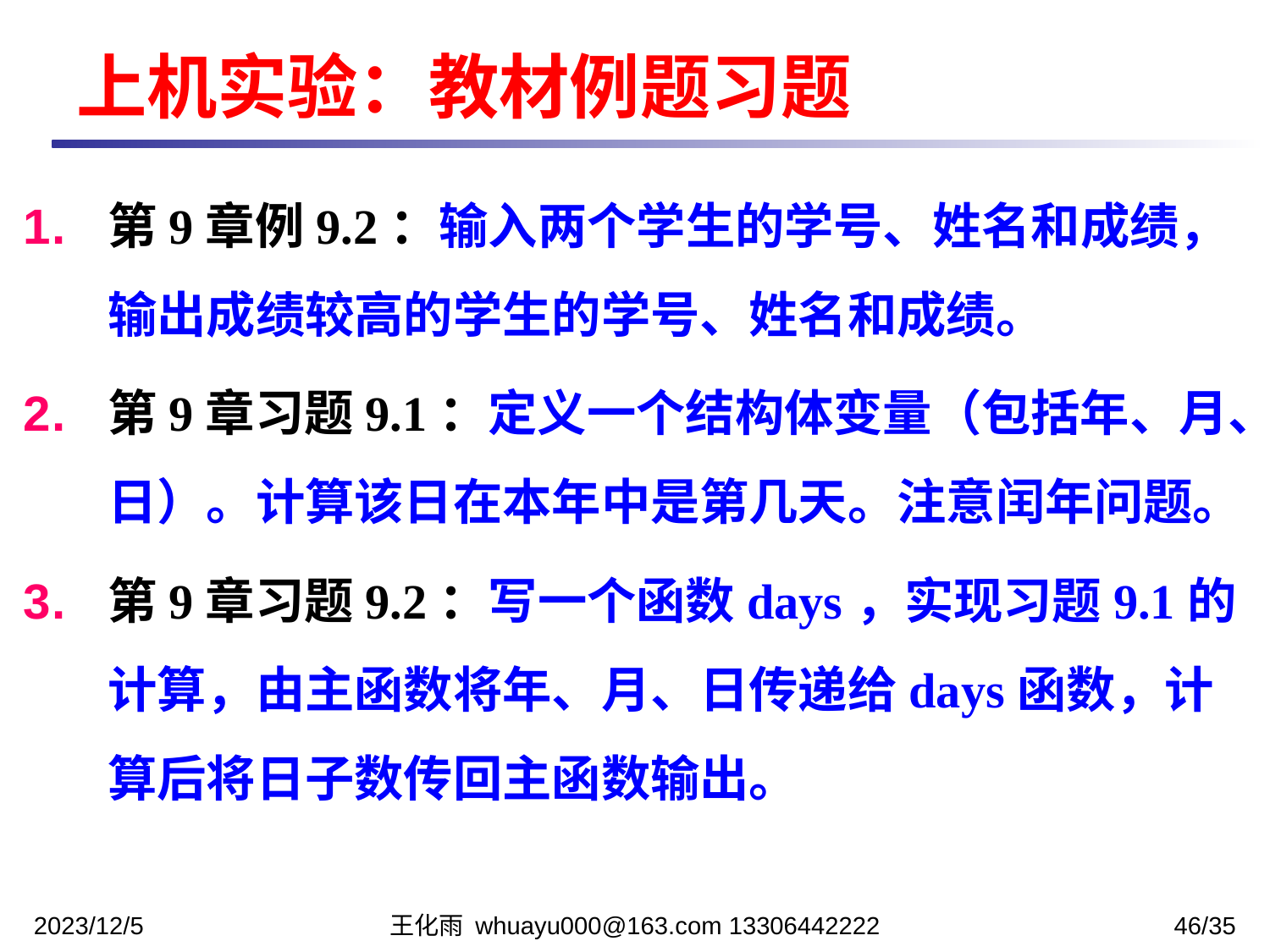

上机实验：教材例题习题
第9章例9.2：输入两个学生的学号、姓名和成绩，输出成绩较高的学生的学号、姓名和成绩。
第9章习题9.1：定义一个结构体变量（包括年、月、日）。计算该日在本年中是第几天。注意闰年问题。
第9章习题9.2：写一个函数days，实现习题9.1的计算，由主函数将年、月、日传递给days函数，计算后将日子数传回主函数输出。
2023/12/5
王化雨 whuayu000@163.com 13306442222
46/35